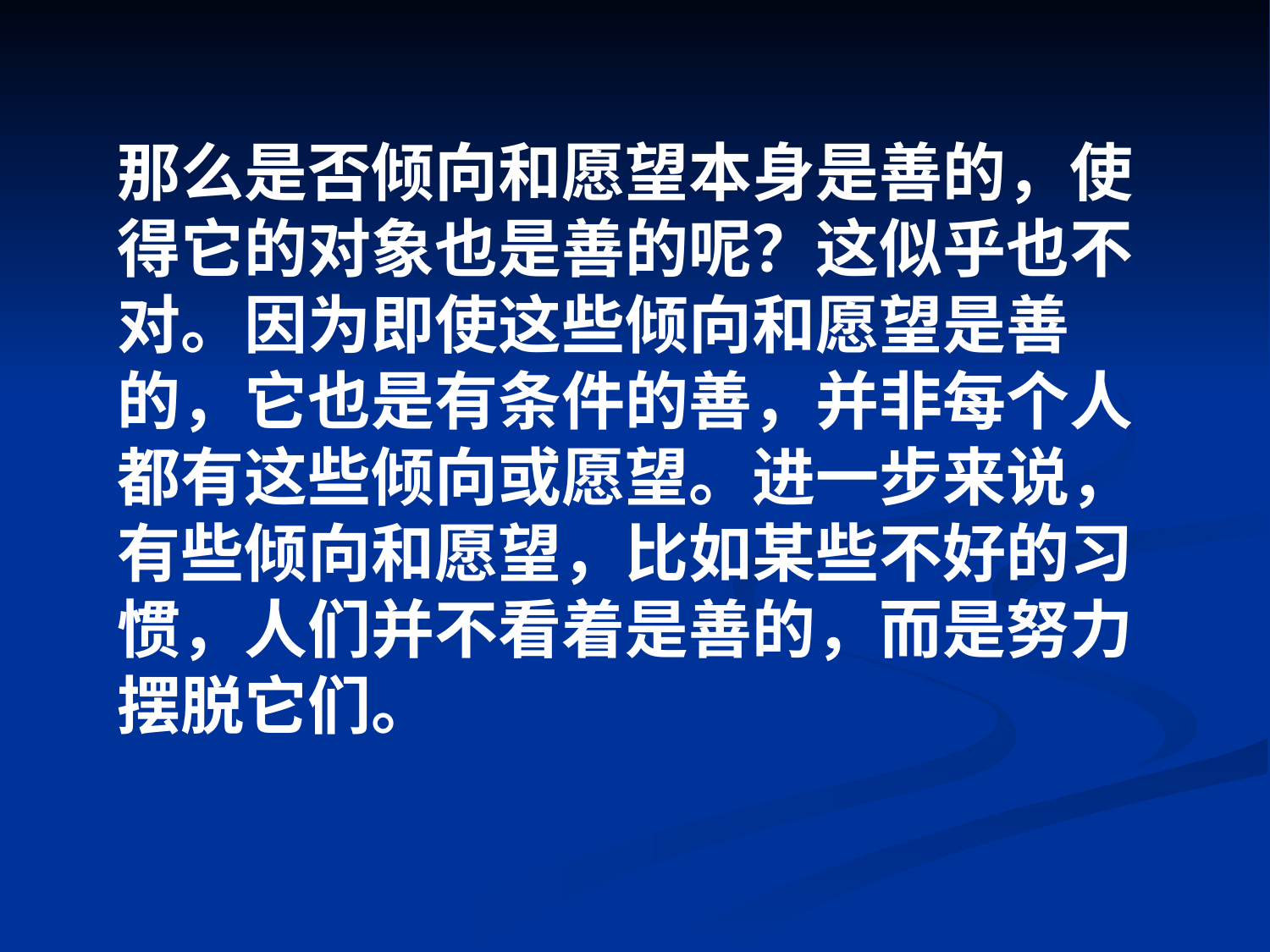

那么是否倾向和愿望本身是善的，使得它的对象也是善的呢？这似乎也不对。因为即使这些倾向和愿望是善的，它也是有条件的善，并非每个人都有这些倾向或愿望。进一步来说，有些倾向和愿望，比如某些不好的习惯，人们并不看着是善的，而是努力摆脱它们。